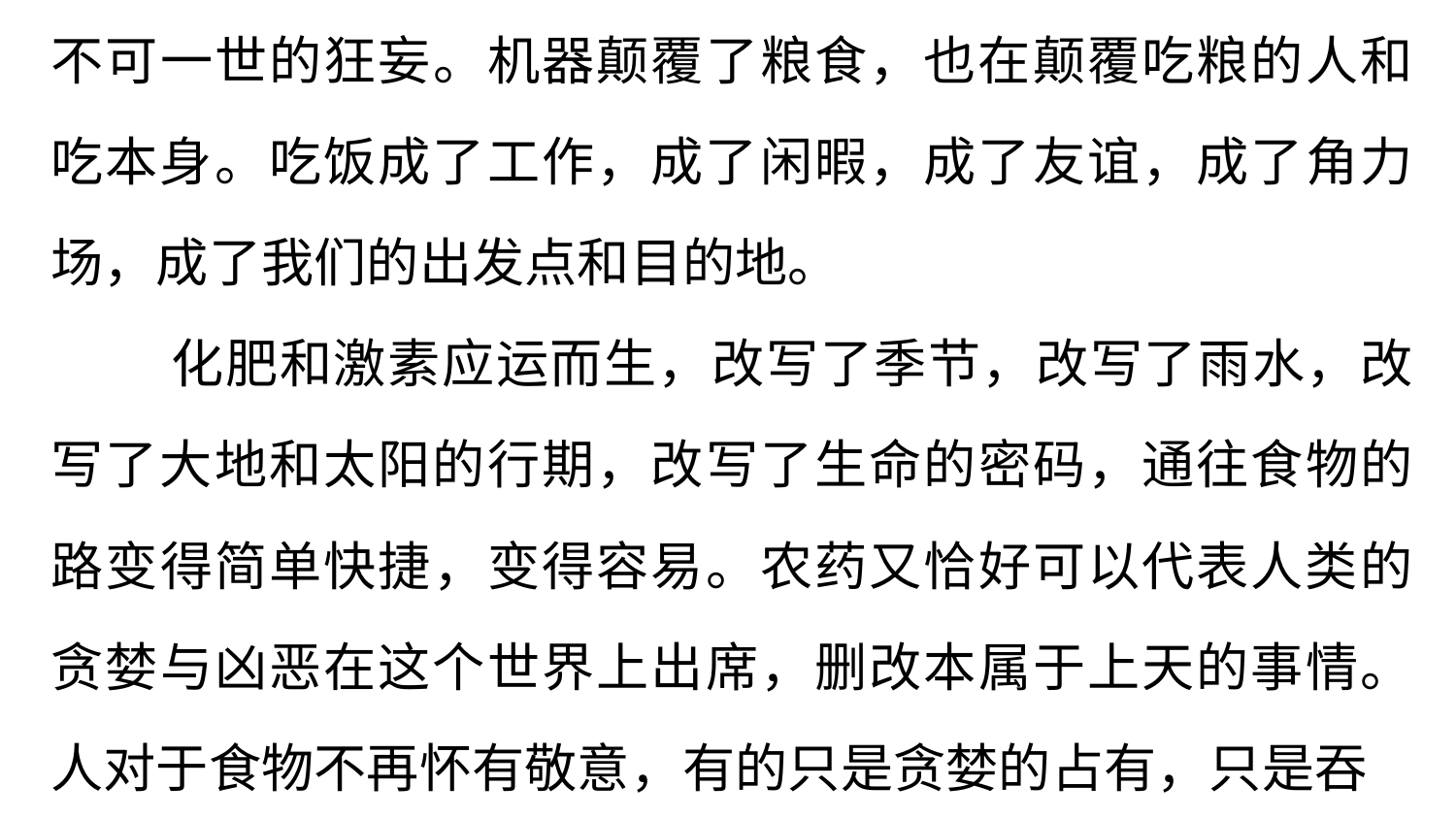

不可一世的狂妄。机器颠覆了粮食，也在颠覆吃粮的人和吃本身。吃饭成了工作，成了闲暇，成了友谊，成了角力场，成了我们的出发点和目的地。
        化肥和激素应运而生，改写了季节，改写了雨水，改写了大地和太阳的行期，改写了生命的密码，通往食物的路变得简单快捷，变得容易。农药又恰好可以代表人类的贪婪与凶恶在这个世界上出席，删改本属于上天的事情。人对于食物不再怀有敬意，有的只是贪婪的占有，只是吞